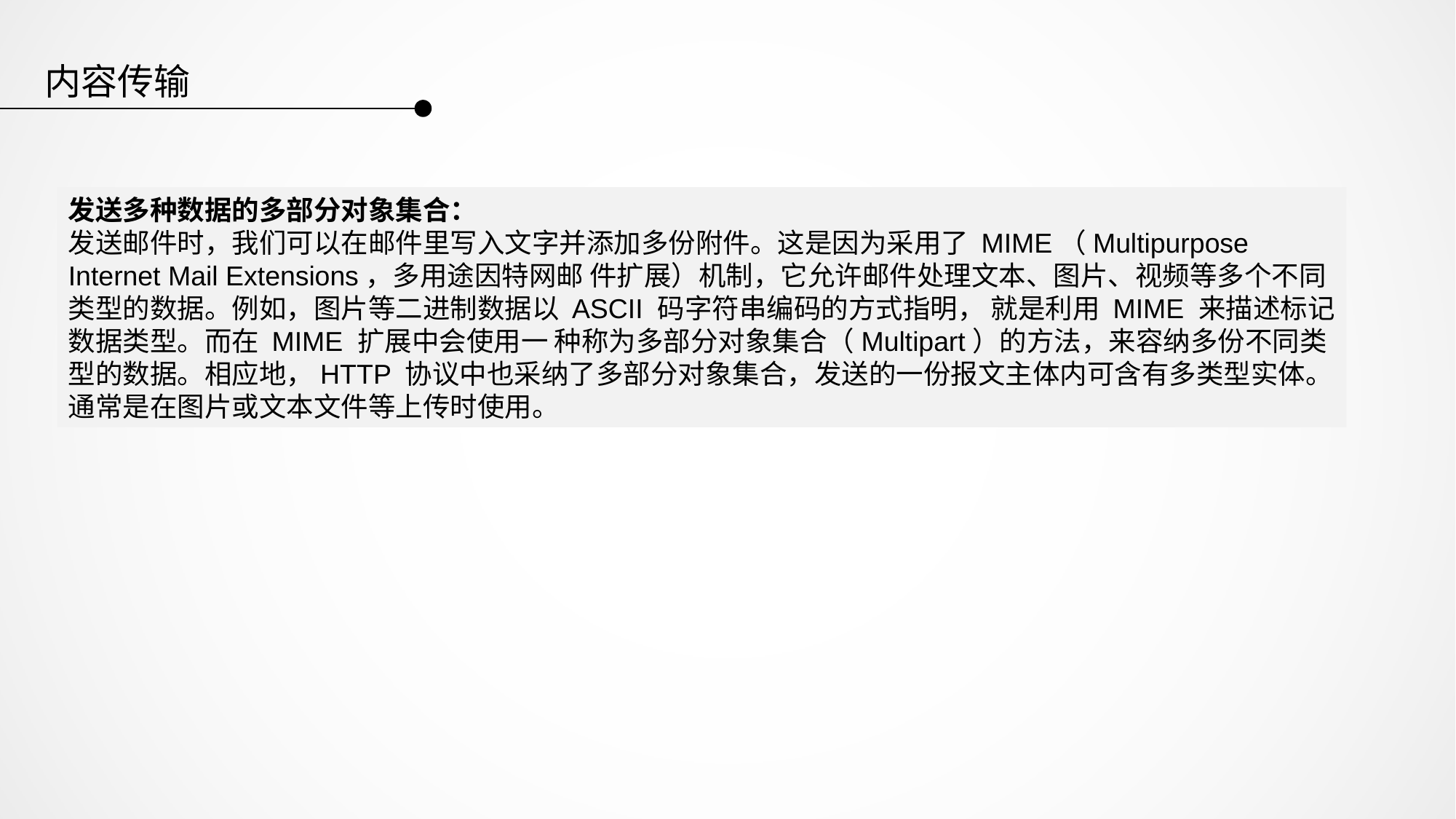

内容传输

发送多种数据的多部分对象集合：
发送邮件时，我们可以在邮件里写入文字并添加多份附件。这是因为采用了 MIME（Multipurpose Internet Mail Extensions，多用途因特网邮 件扩展）机制，它允许邮件处理文本、图片、视频等多个不同类型的数据。例如，图片等二进制数据以 ASCII 码字符串编码的方式指明， 就是利用 MIME 来描述标记数据类型。而在 MIME 扩展中会使用一 种称为多部分对象集合（Multipart）的方法，来容纳多份不同类型的数据。相应地，HTTP 协议中也采纳了多部分对象集合，发送的一份报文主体内可含有多类型实体。通常是在图片或文本文件等上传时使用。